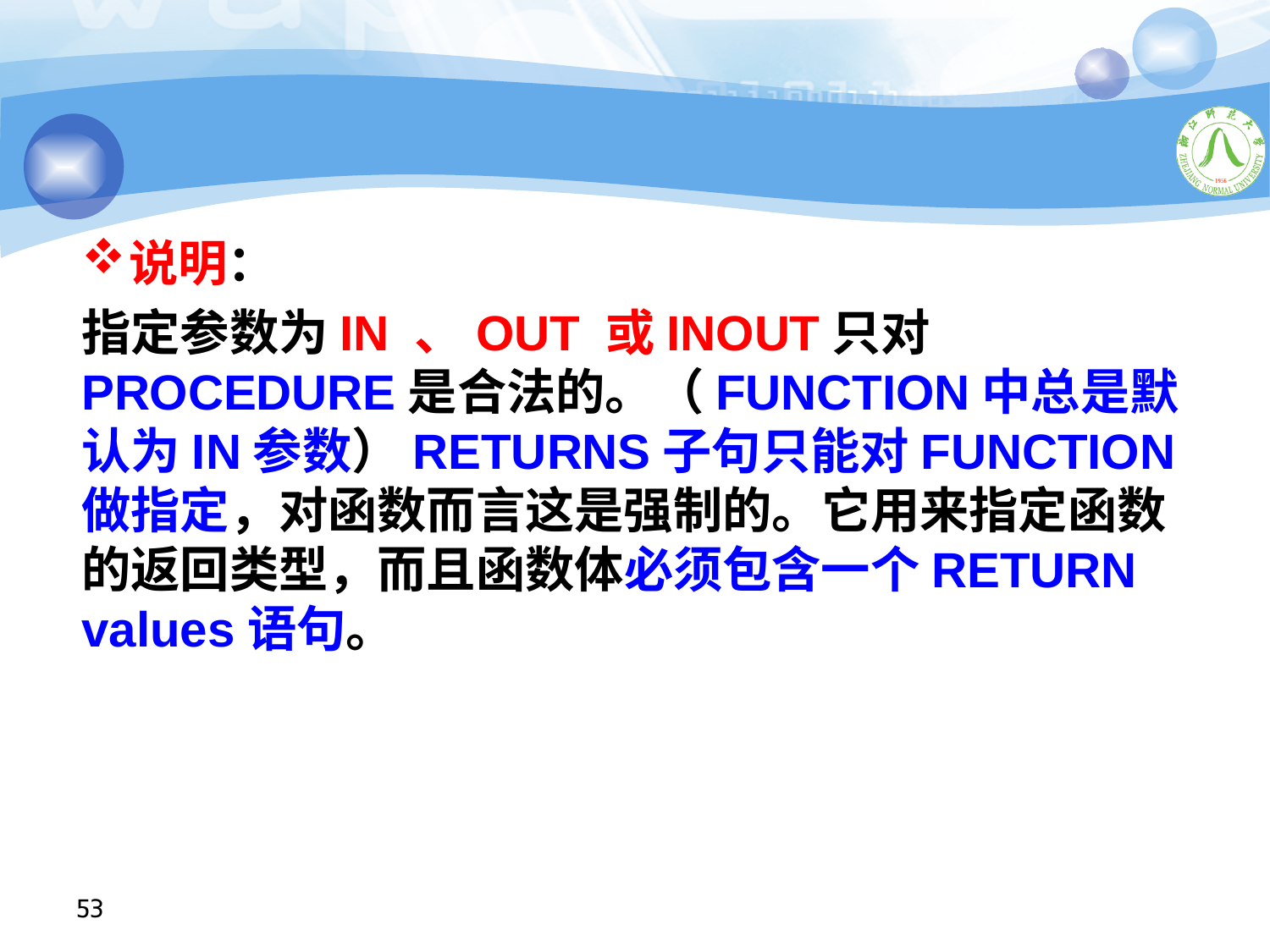

#
说明：
指定参数为IN 、OUT 或INOUT只对PROCEDURE是合法的。（FUNCTION中总是默认为IN参数）RETURNS子句只能对FUNCTION做指定，对函数而言这是强制的。它用来指定函数的返回类型，而且函数体必须包含一个RETURN values语句。
53